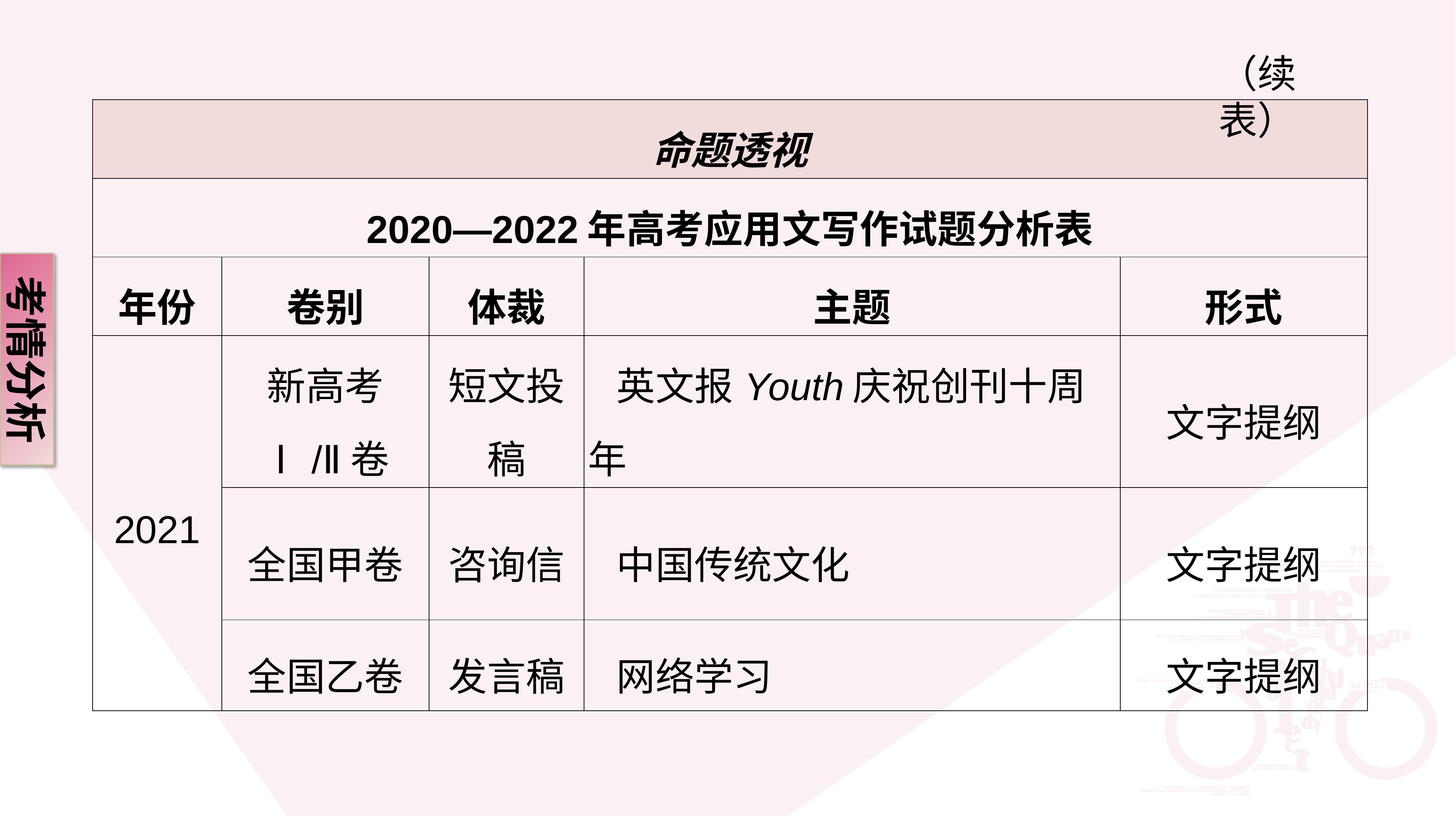

（续表）
| 命题透视 |  |  |  |  |
| --- | --- | --- | --- | --- |
| 2020—2022年高考应用文写作试题分析表 |  |  |  |  |
| 年份 | 卷别 | 体裁 | 主题 | 形式 |
| 2021 | 新高考Ⅰ/Ⅱ卷 | 短文投稿 | 英文报Youth庆祝创刊十周年 | 文字提纲 |
|  | 全国甲卷 | 咨询信 | 中国传统文化 | 文字提纲 |
|  | 全国乙卷 | 发言稿 | 网络学习 | 文字提纲 |
考情分析